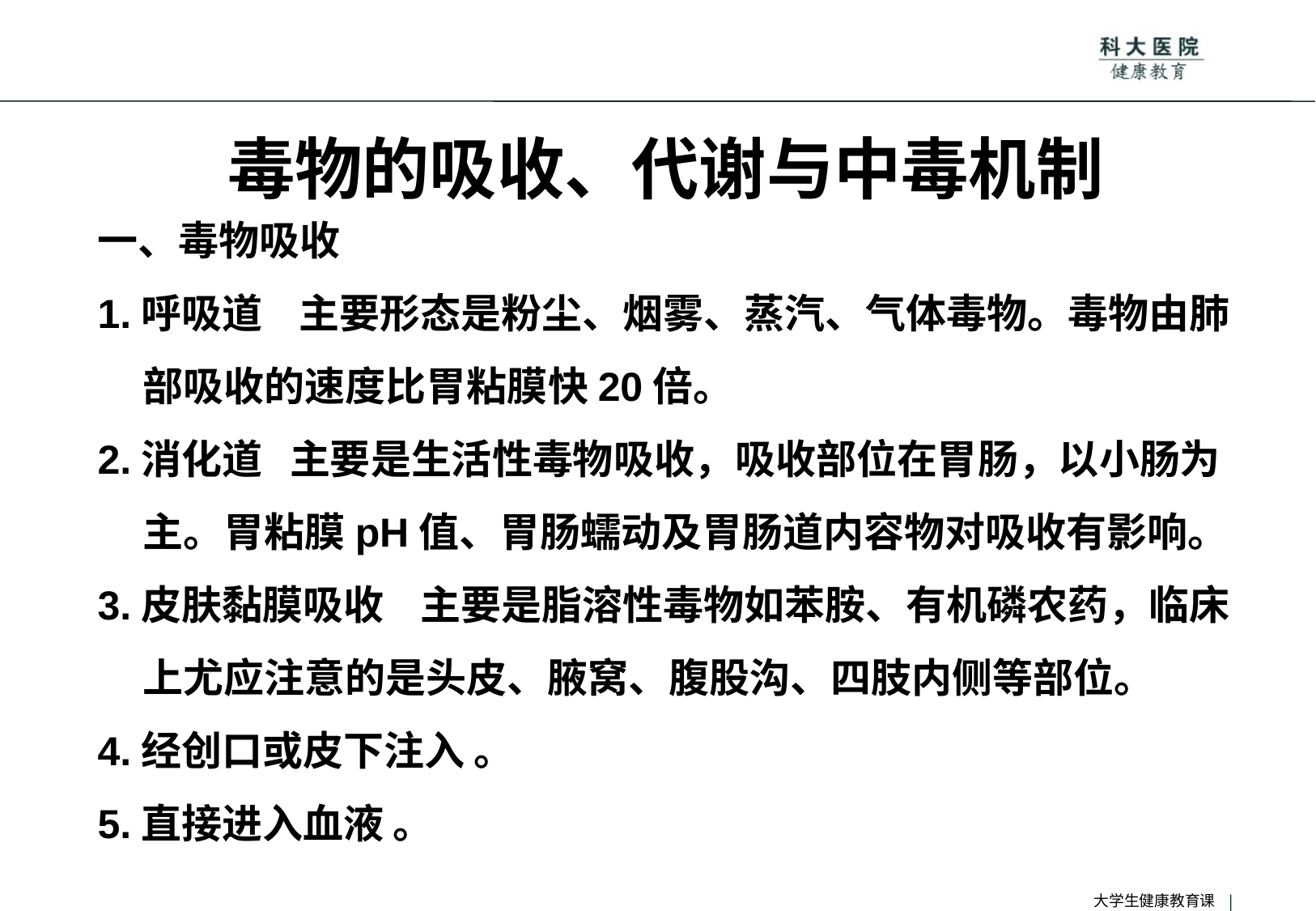

# 毒物的吸收、代谢与中毒机制
一、毒物吸收
1.呼吸道    主要形态是粉尘、烟雾、蒸汽、气体毒物。毒物由肺部吸收的速度比胃粘膜快20倍。
2.消化道   主要是生活性毒物吸收，吸收部位在胃肠，以小肠为主。胃粘膜pH值、胃肠蠕动及胃肠道内容物对吸收有影响。
3.皮肤黏膜吸收    主要是脂溶性毒物如苯胺、有机磷农药，临床上尤应注意的是头皮、腋窝、腹股沟、四肢内侧等部位。
4.经创口或皮下注入 。
5.直接进入血液 。
大学生健康教育课
9